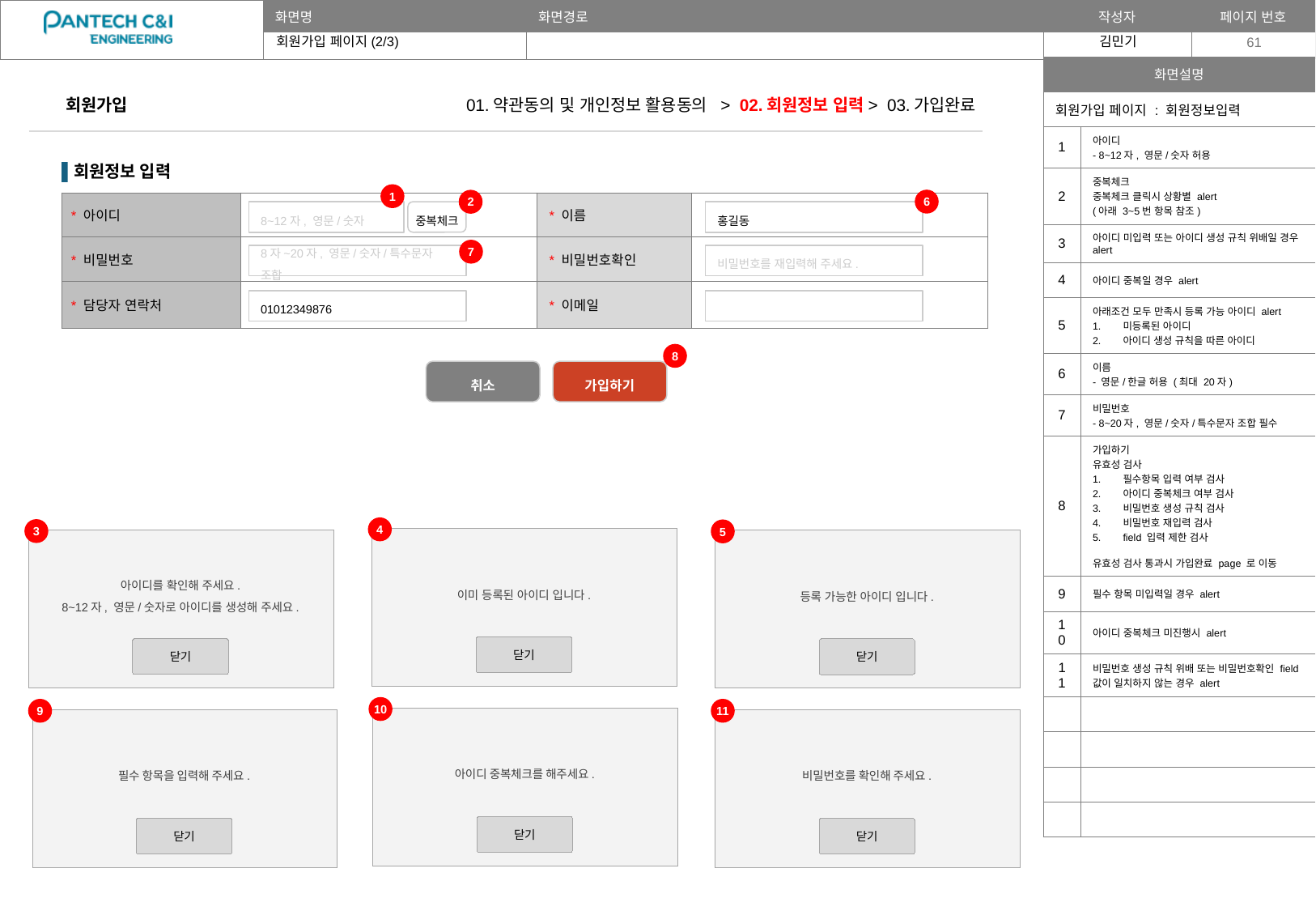

회원가입 페이지(2/3)
61
| 화면설명 |  |
| --- | --- |
| 회원가입 페이지 : 회원정보입력 |  |
| 1 | 아이디 - 8~12자, 영문/숫자 허용 |
| 2 | 중복체크 중복체크 클릭시 상황별 alert (아래 3~5번 항목 참조) |
| 3 | 아이디 미입력 또는 아이디 생성 규칙 위배일 경우 alert |
| 4 | 아이디 중복일 경우 alert |
| 5 | 아래조건 모두 만족시 등록 가능 아이디 alert 미등록된 아이디 아이디 생성 규칙을 따른 아이디 |
| 6 | 이름 - 영문/한글 허용 (최대 20자) |
| 7 | 비밀번호 - 8~20자, 영문/숫자/특수문자 조합 필수 |
| 8 | 가입하기 유효성 검사 필수항목 입력 여부 검사 아이디 중복체크 여부 검사 비밀번호 생성 규칙 검사 비밀번호 재입력 검사 field 입력 제한 검사 유효성 검사 통과시 가입완료 page 로 이동 |
| 9 | 필수 항목 미입력일 경우 alert |
| 10 | 아이디 중복체크 미진행시 alert |
| 11 | 비밀번호 생성 규칙 위배 또는 비밀번호확인 field 값이 일치하지 않는 경우 alert |
|  |  |
|  |  |
|  |  |
|  |  |
회원가입
01.약관동의 및 개인정보 활용동의  >  02.회원정보 입력>  03.가입완료
| 회원정보 입력 |  |  |  |
| --- | --- | --- | --- |
| \* 아이디 |  | \* 이름 |  |
| \* 비밀번호 |  | \* 비밀번호확인 |  |
| \* 담당자 연락처 |  | \* 이메일 |  |

1
6
2
8~12자, 영문/숫자
중복체크
홍길동
7
8자~20자, 영문/숫자/특수문자 조합
비밀번호를 재입력해 주세요.
01012349876

8
취소
가입하기
4
3
5

이미 등록된 아이디 입니다.
아이디를 확인해 주세요.
8~12자, 영문/숫자로 아이디를 생성해 주세요.
등록 가능한 아이디 입니다.
닫기
닫기
닫기
10
9
11

아이디 중복체크를 해주세요.
필수 항목을 입력해 주세요.
비밀번호를 확인해 주세요.
닫기
닫기
닫기